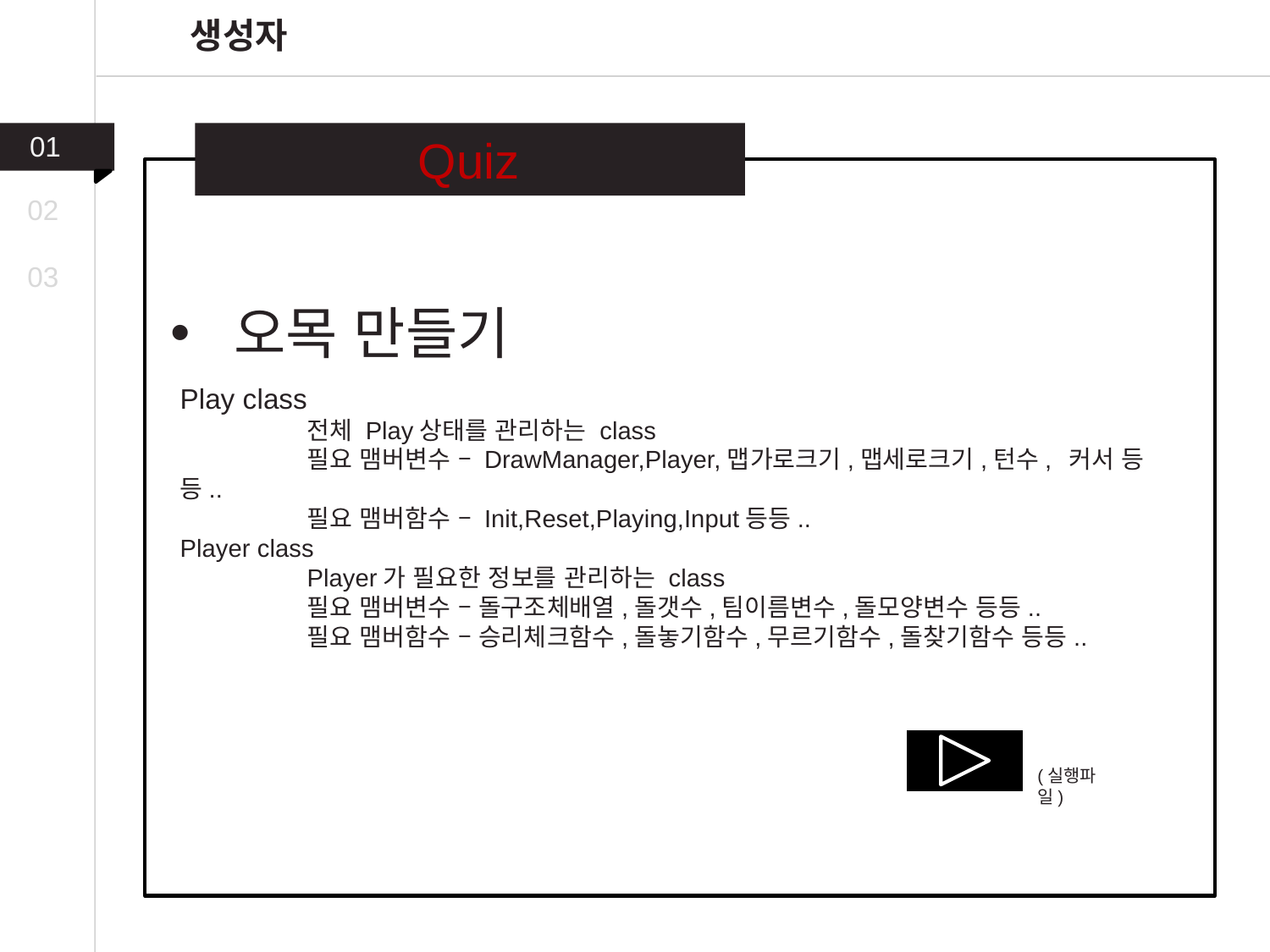

생성자
01

Quiz

02
03
오목 만들기
Play class
	전체 Play상태를 관리하는 class
	필요 맴버변수 – DrawManager,Player,맵가로크기,맵세로크기,턴수,	커서 등등..
	필요 맴버함수 – Init,Reset,Playing,Input등등..
Player class
	Player가 필요한 정보를 관리하는 class
	필요 맴버변수 – 돌구조체배열,돌갯수,팀이름변수,돌모양변수 등등..
	필요 맴버함수 – 승리체크함수,돌놓기함수,무르기함수,돌찾기함수 등등..

(실행파일)